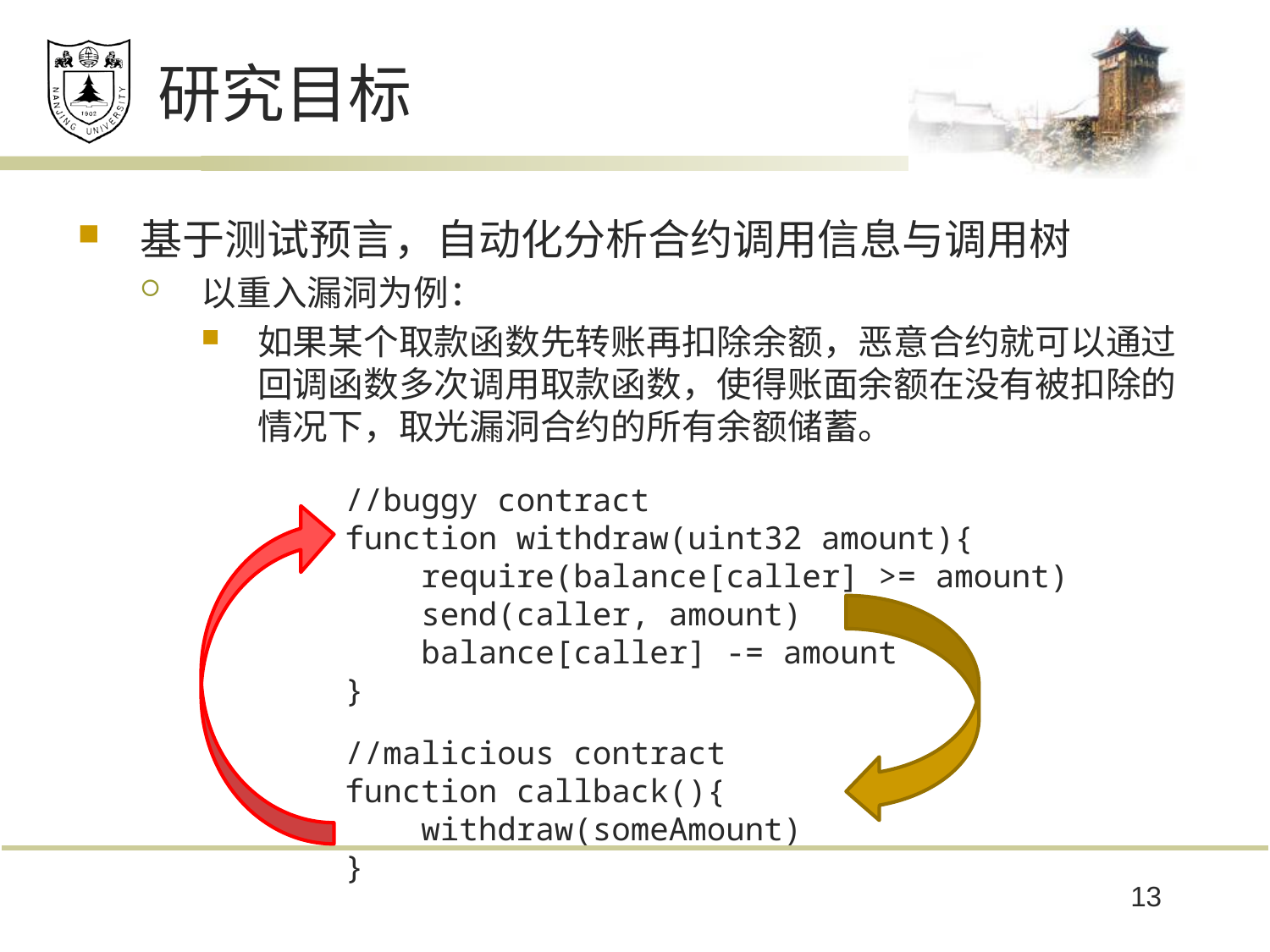

# 研究目标
基于测试预言，自动化分析合约调用信息与调用树
以重入漏洞为例：
如果某个取款函数先转账再扣除余额，恶意合约就可以通过回调函数多次调用取款函数，使得账面余额在没有被扣除的情况下，取光漏洞合约的所有余额储蓄。
//buggy contract
function withdraw(uint32 amount){
    require(balance[caller] >= amount)
    send(caller, amount)
    balance[caller] -= amount
}

//malicious contract
function callback(){
    withdraw(someAmount)
}
13